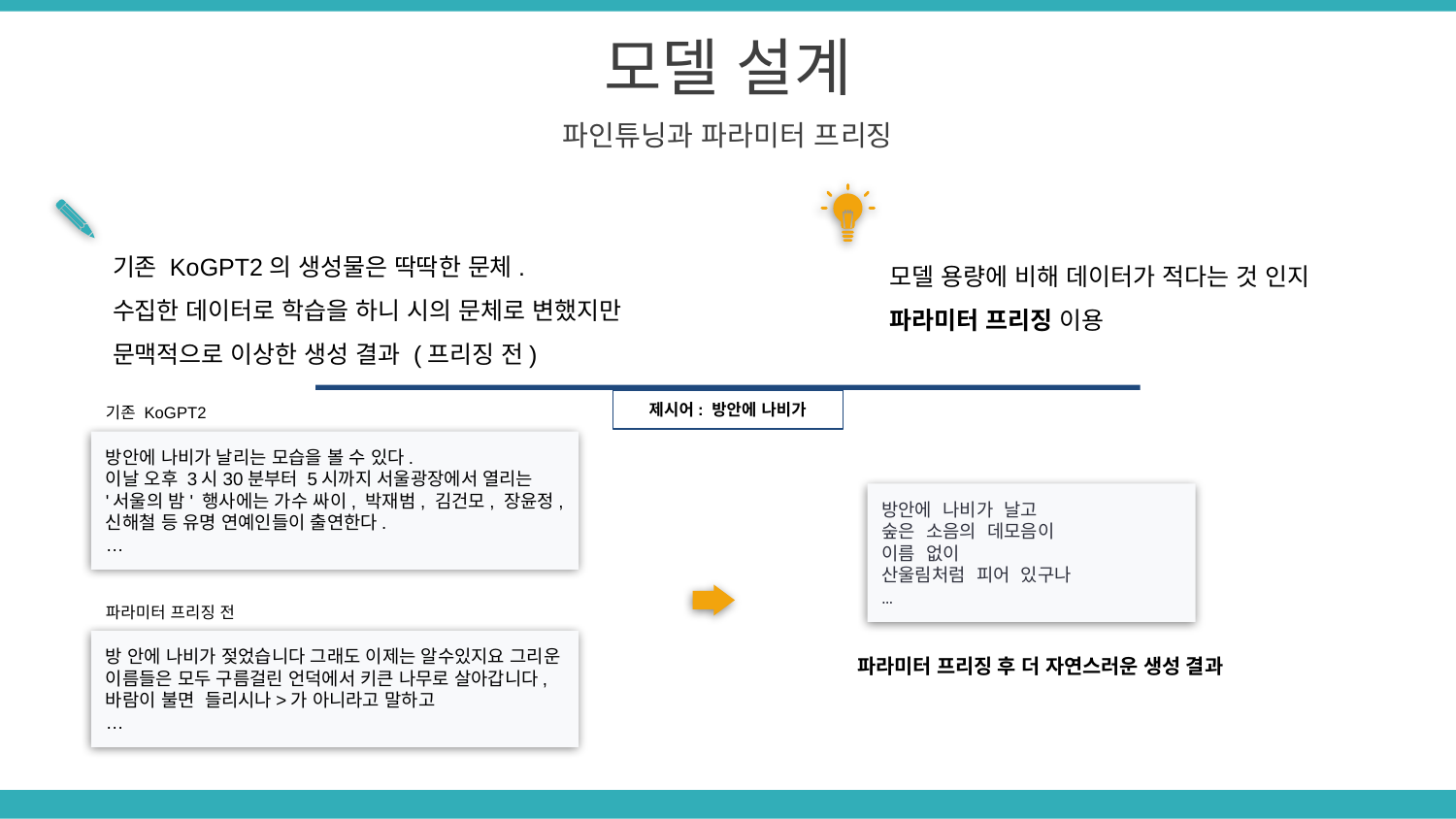

모델 설계
파인튜닝과 파라미터 프리징

기존 KoGPT2의 생성물은 딱딱한 문체.
수집한 데이터로 학습을 하니 시의 문체로 변했지만
문맥적으로 이상한 생성 결과 (프리징 전)
모델 용량에 비해 데이터가 적다는 것 인지
파라미터 프리징 이용

제시어: 방안에 나비가
기존 KoGPT2
방안에 나비가 날리는 모습을 볼 수 있다.
이날 오후 3시30분부터 5시까지 서울광장에서 열리는 '서울의 밤' 행사에는 가수 싸이, 박재범, 김건모, 장윤정, 신해철 등 유명 연예인들이 출연한다.
…
방안에 나비가 날고
숲은 소음의 데모음이
이름 없이
산울림처럼 피어 있구나
…

파라미터 프리징 전
방 안에 나비가 젖었습니다 그래도 이제는 알수있지요 그리운 이름들은 모두 구름걸린 언덕에서 키큰 나무로 살아갑니다, 바람이 불면  들리시나>가 아니라고 말하고
…
파라미터 프리징 후 더 자연스러운 생성 결과